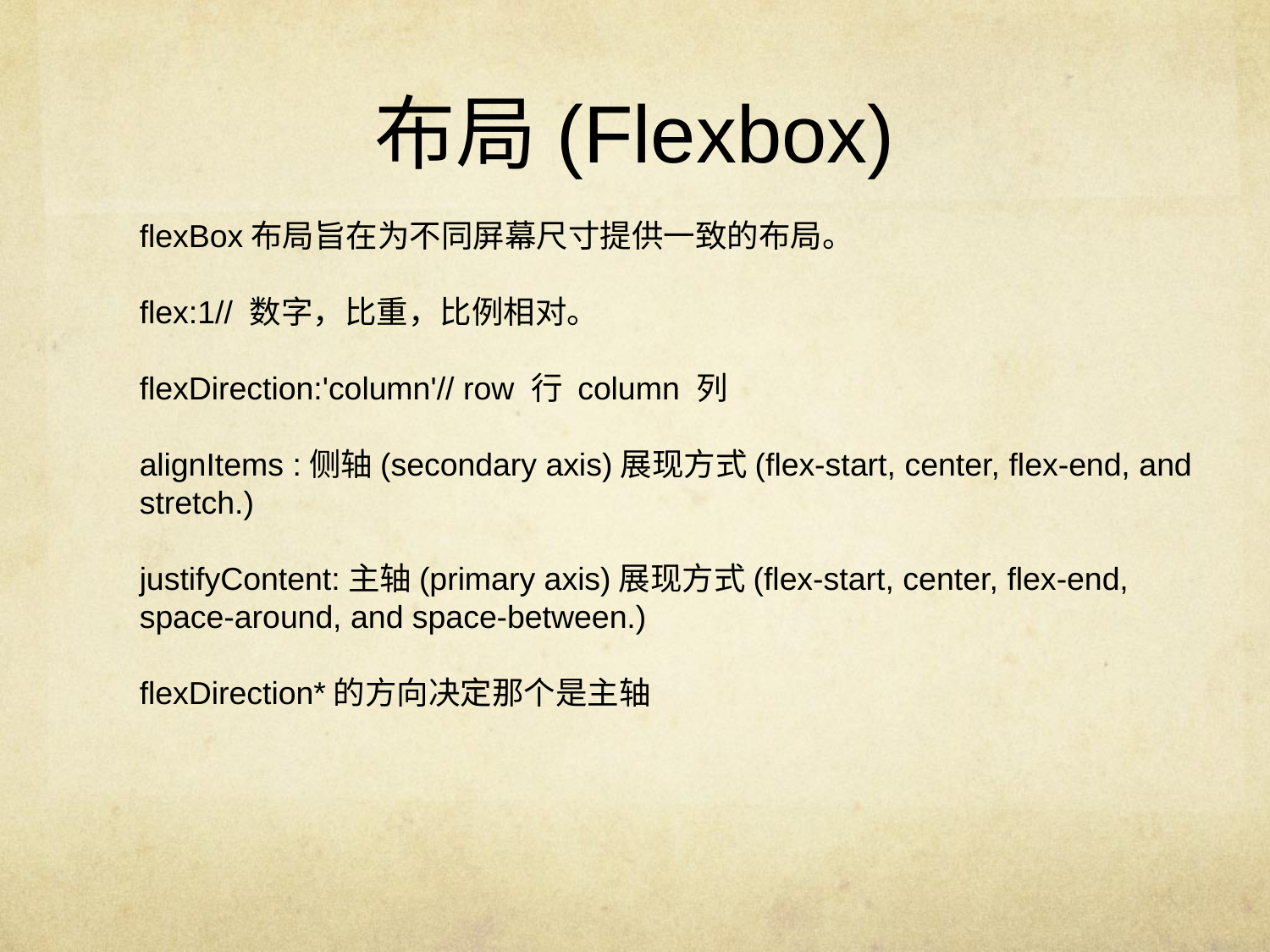

# 布局(Flexbox)
flexBox布局旨在为不同屏幕尺寸提供一致的布局。

flex:1// 数字，比重，比例相对。

flexDirection:'column'// row 行 column 列

alignItems :侧轴(secondary axis)展现方式(flex-start, center, flex-end, and stretch.)

justifyContent:主轴(primary axis)展现方式(flex-start, center, flex-end, space-around, and space-between.)

flexDirection*的方向决定那个是主轴